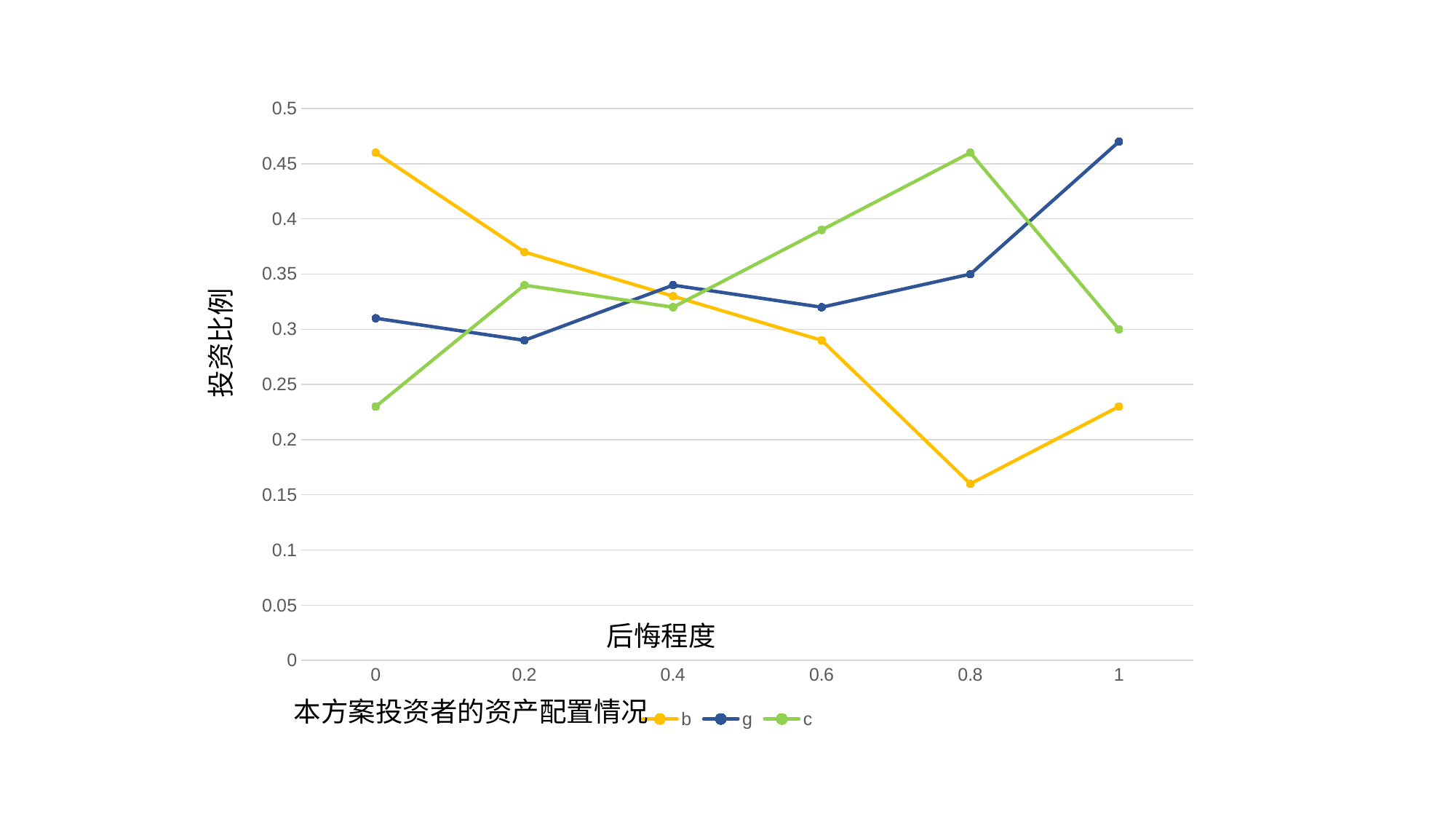

### Chart

| Category | b | g | c |
|---|---|---|---|
| 0 | 0.46 | 0.31 | 0.23 |
| 0.2 | 0.37 | 0.29 | 0.34 |
| 0.4 | 0.33 | 0.34 | 0.32 |
| 0.6 | 0.29 | 0.32 | 0.39 |
| 0.8 | 0.16 | 0.35 | 0.46 |
| 1 | 0.23 | 0.47 | 0.3 |
投资比例
后悔程度
本方案投资者的资产配置情况